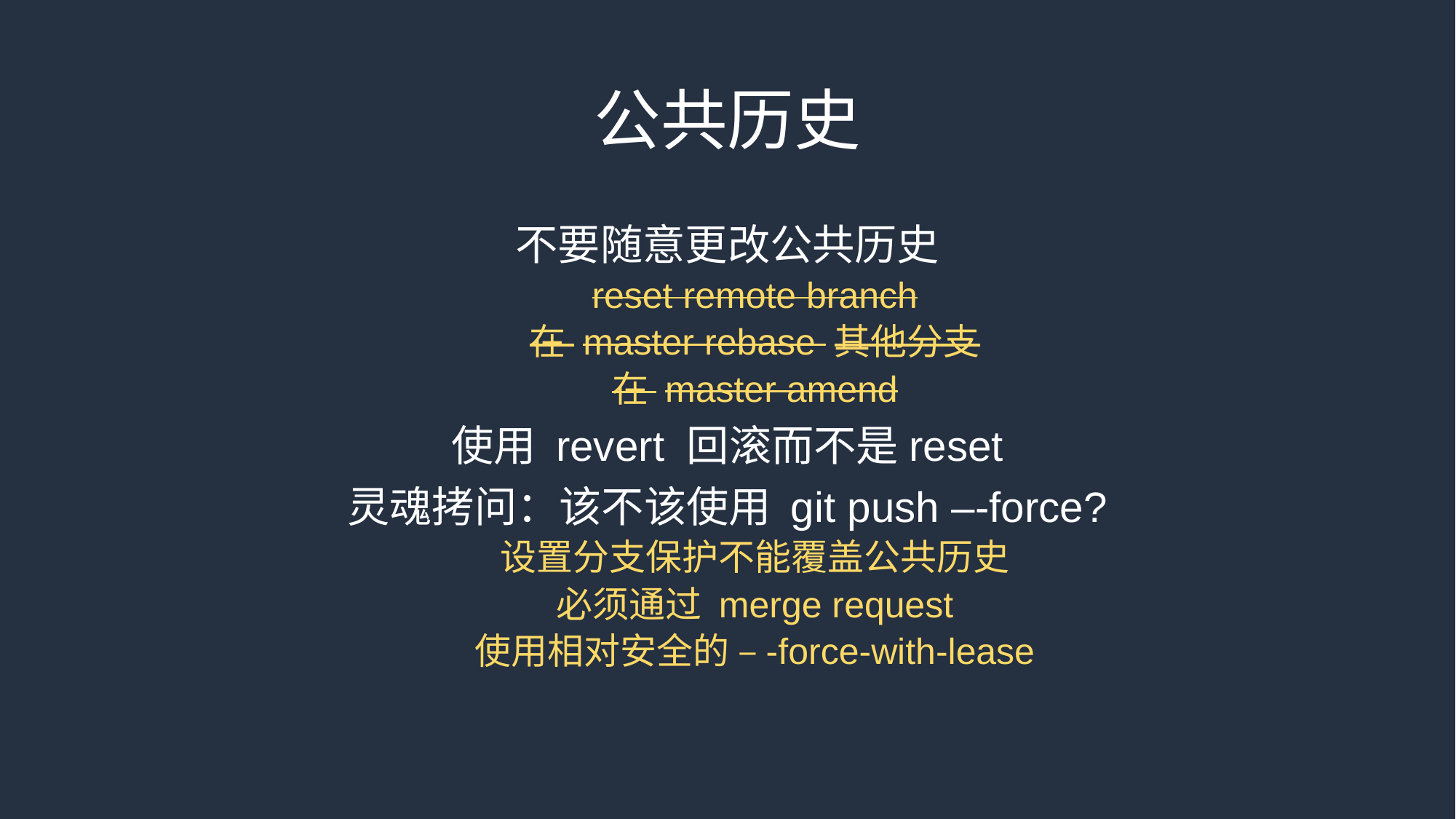

# 公共历史
不要随意更改公共历史
reset remote branch
在 master rebase 其他分支
在 master amend
使用 revert 回滚而不是reset
灵魂拷问：该不该使用 git push –-force?
设置分支保护不能覆盖公共历史
必须通过 merge request
使用相对安全的 –-force-with-lease